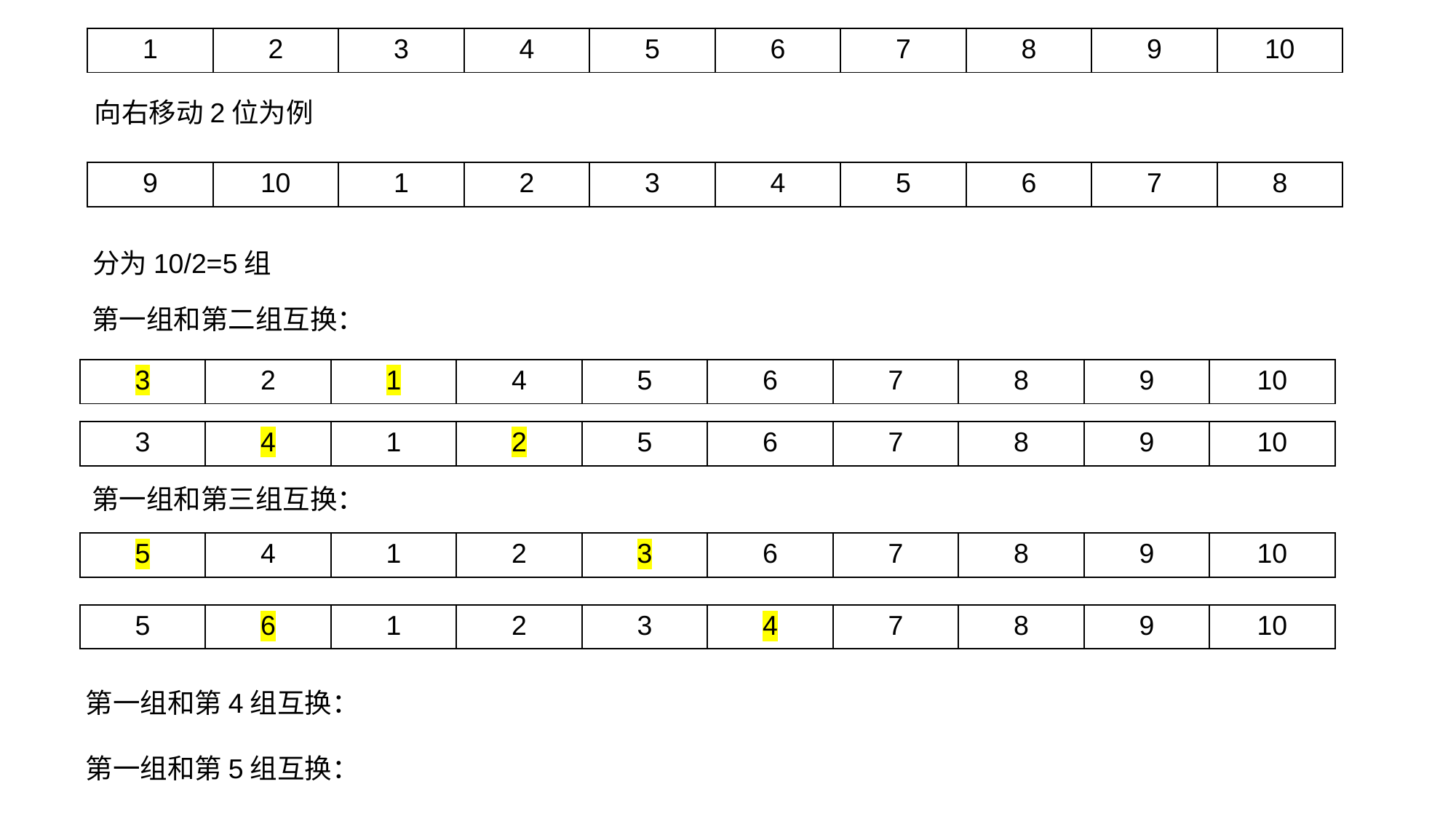

| 1 | 2 | 3 | 4 | 5 | 6 | 7 | 8 | 9 | 10 |
| --- | --- | --- | --- | --- | --- | --- | --- | --- | --- |
向右移动2位为例
| 9 | 10 | 1 | 2 | 3 | 4 | 5 | 6 | 7 | 8 |
| --- | --- | --- | --- | --- | --- | --- | --- | --- | --- |
分为10/2=5组
第一组和第二组互换：
| 3 | 2 | 1 | 4 | 5 | 6 | 7 | 8 | 9 | 10 |
| --- | --- | --- | --- | --- | --- | --- | --- | --- | --- |
| 3 | 4 | 1 | 2 | 5 | 6 | 7 | 8 | 9 | 10 |
| --- | --- | --- | --- | --- | --- | --- | --- | --- | --- |
第一组和第三组互换：
| 5 | 4 | 1 | 2 | 3 | 6 | 7 | 8 | 9 | 10 |
| --- | --- | --- | --- | --- | --- | --- | --- | --- | --- |
| 5 | 6 | 1 | 2 | 3 | 4 | 7 | 8 | 9 | 10 |
| --- | --- | --- | --- | --- | --- | --- | --- | --- | --- |
第一组和第4组互换：

第一组和第5组互换：